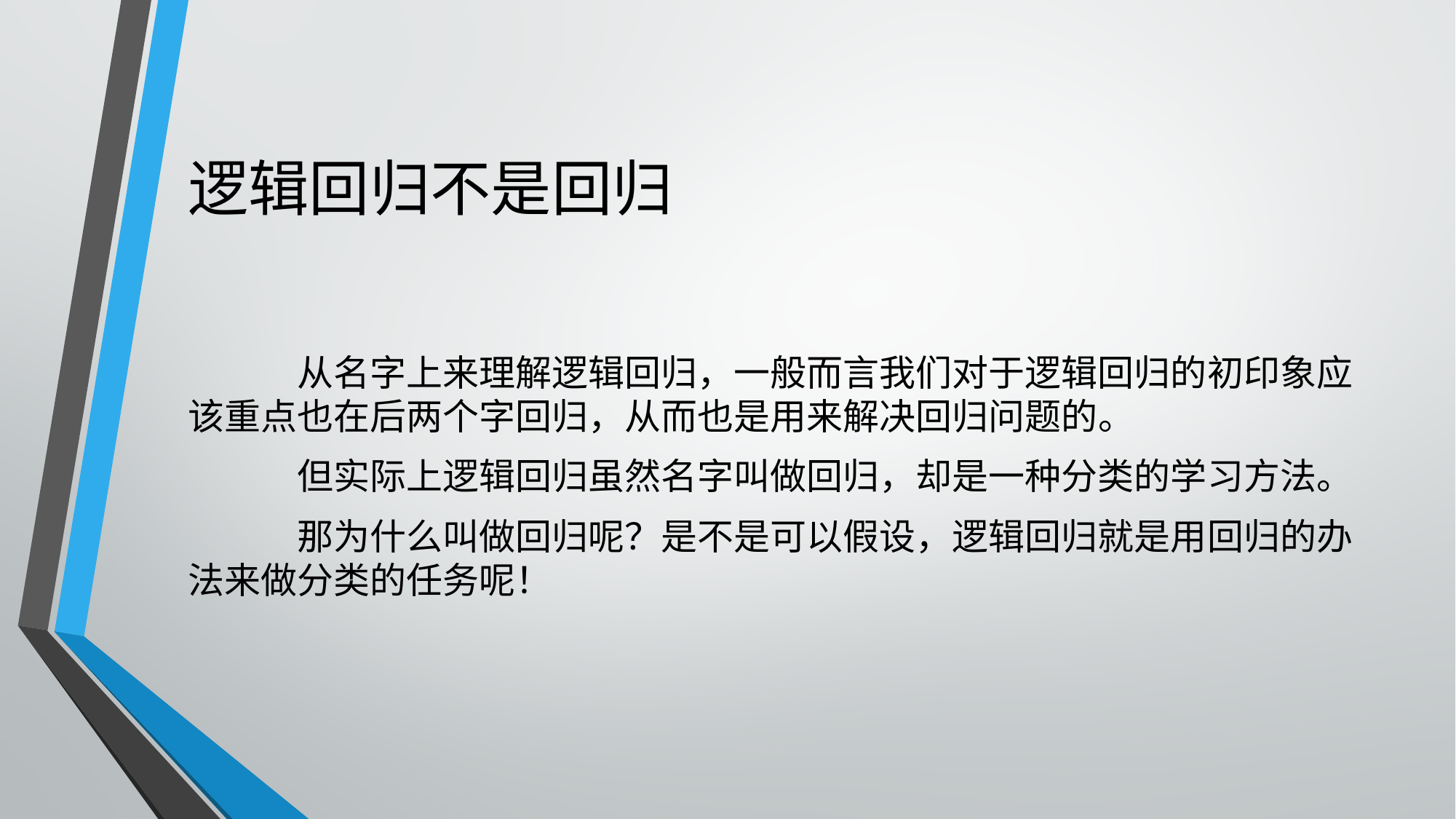

# 逻辑回归不是回归
	从名字上来理解逻辑回归，一般而言我们对于逻辑回归的初印象应该重点也在后两个字回归，从而也是用来解决回归问题的。
	但实际上逻辑回归虽然名字叫做回归，却是一种分类的学习方法。
	那为什么叫做回归呢？是不是可以假设，逻辑回归就是用回归的办法来做分类的任务呢！